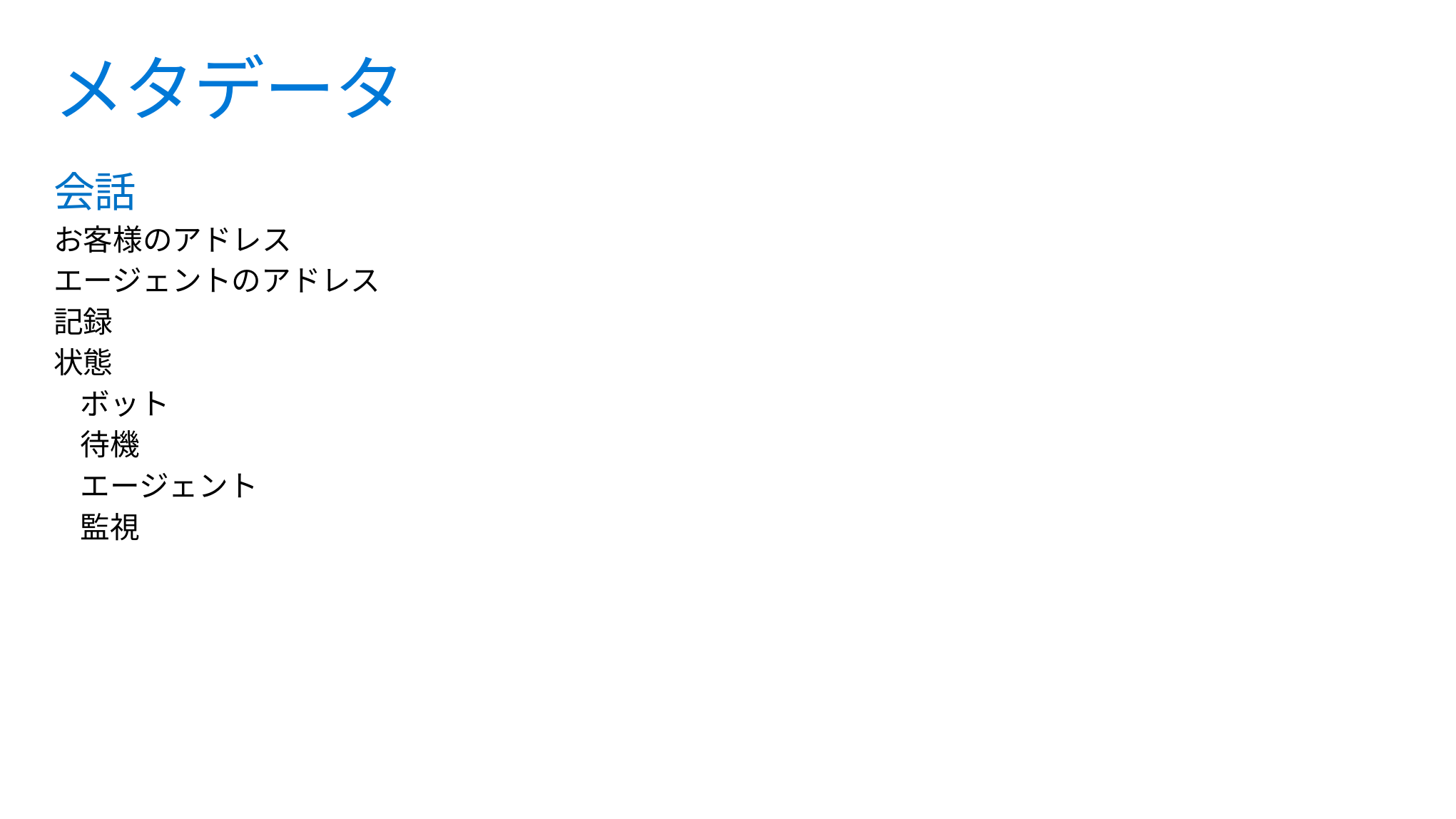

# メタデータ
会話
お客様のアドレス
エージェントのアドレス
記録
状態
ボット
待機
エージェント
監視